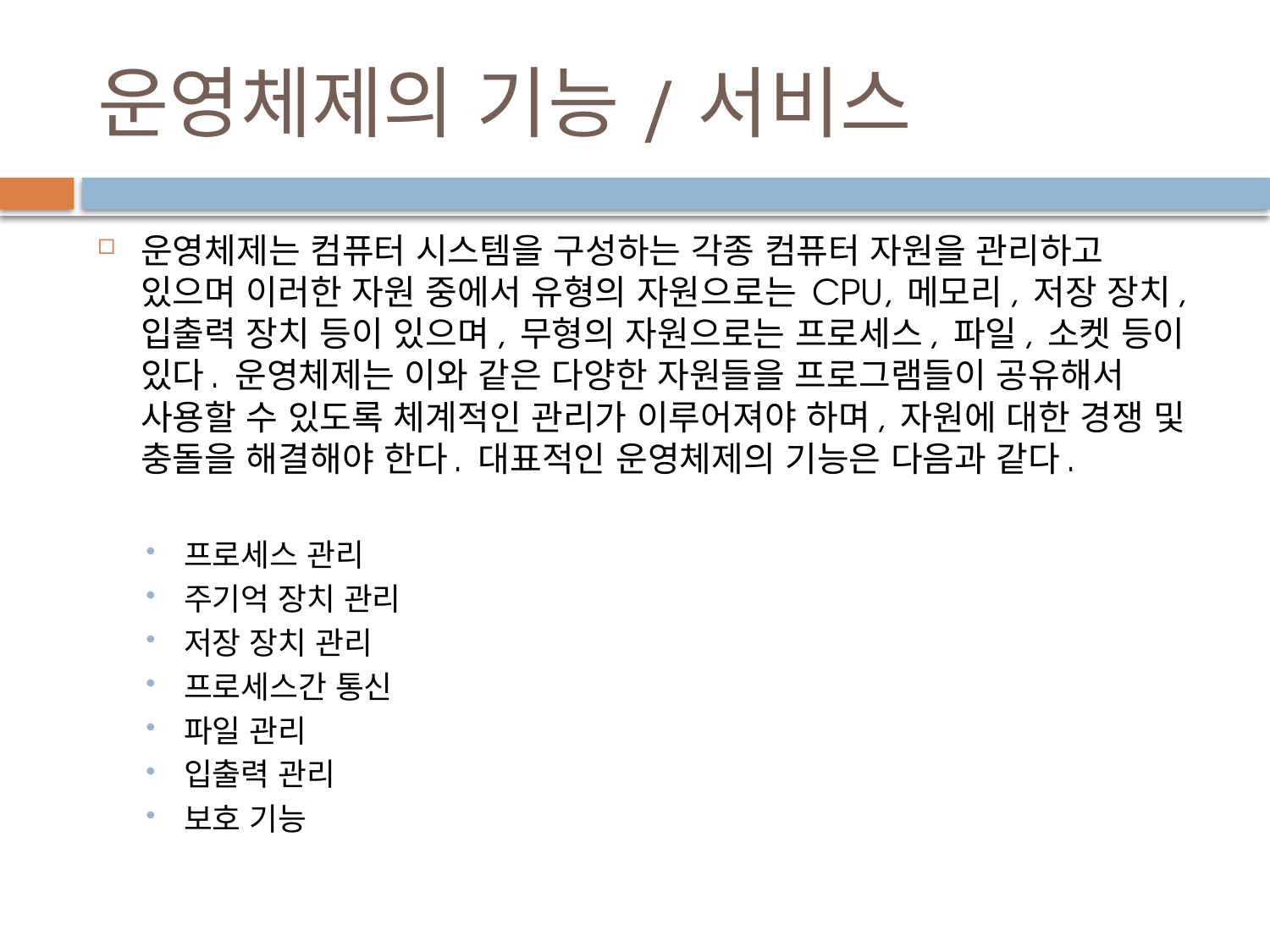

# 운영체제의 기능/서비스
운영체제는 컴퓨터 시스템을 구성하는 각종 컴퓨터 자원을 관리하고 있으며 이러한 자원 중에서 유형의 자원으로는 CPU, 메모리, 저장 장치, 입출력 장치 등이 있으며, 무형의 자원으로는 프로세스, 파일, 소켓 등이 있다. 운영체제는 이와 같은 다양한 자원들을 프로그램들이 공유해서 사용할 수 있도록 체계적인 관리가 이루어져야 하며, 자원에 대한 경쟁 및 충돌을 해결해야 한다. 대표적인 운영체제의 기능은 다음과 같다.

프로세스 관리
주기억 장치 관리
저장 장치 관리
프로세스간 통신
파일 관리
입출력 관리
보호 기능